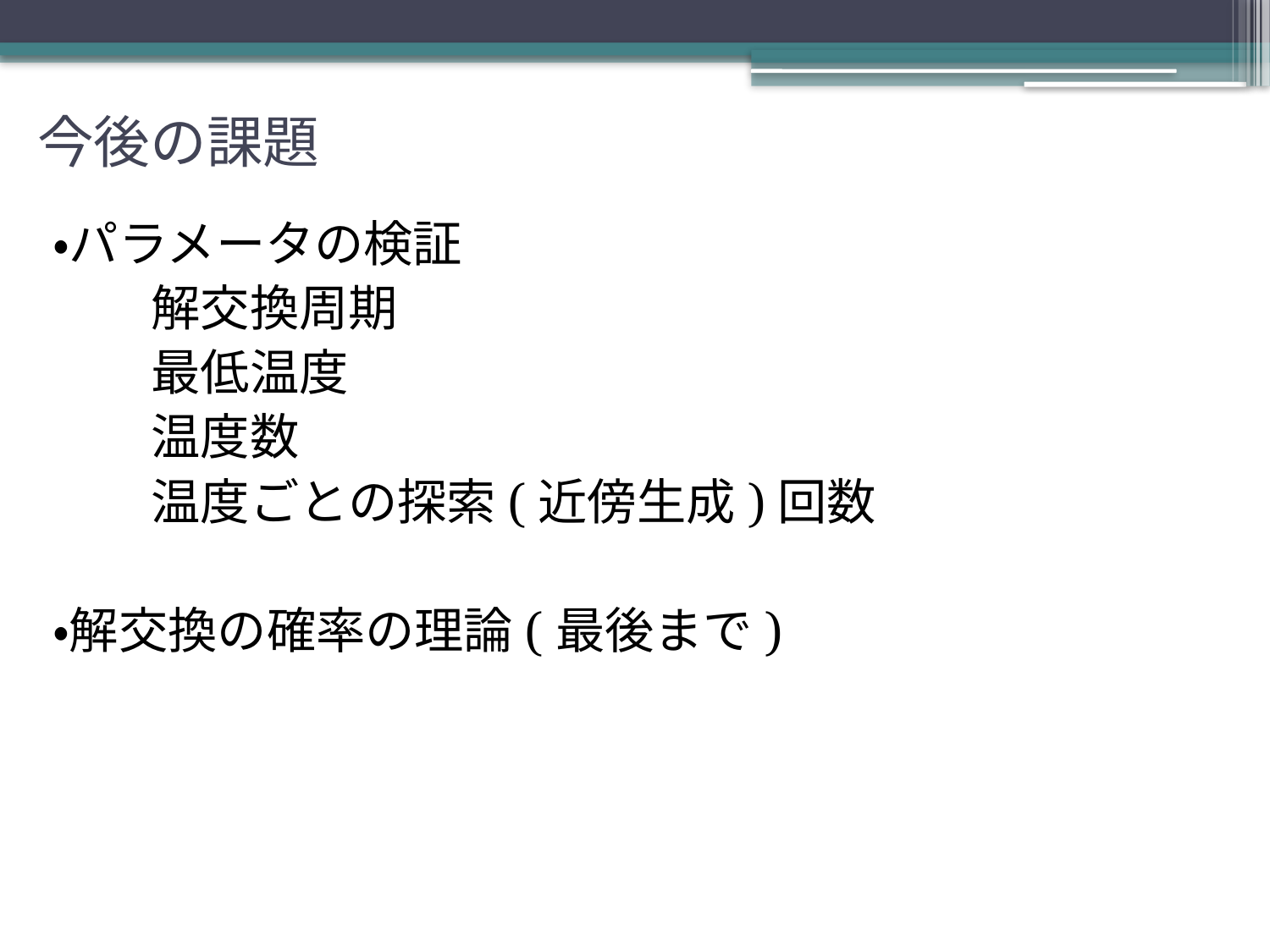

# 今後の課題
・パラメータの検証
　　解交換周期
　　最低温度
　　温度数
　　温度ごとの探索(近傍生成)回数

・解交換の確率の理論(最後まで)